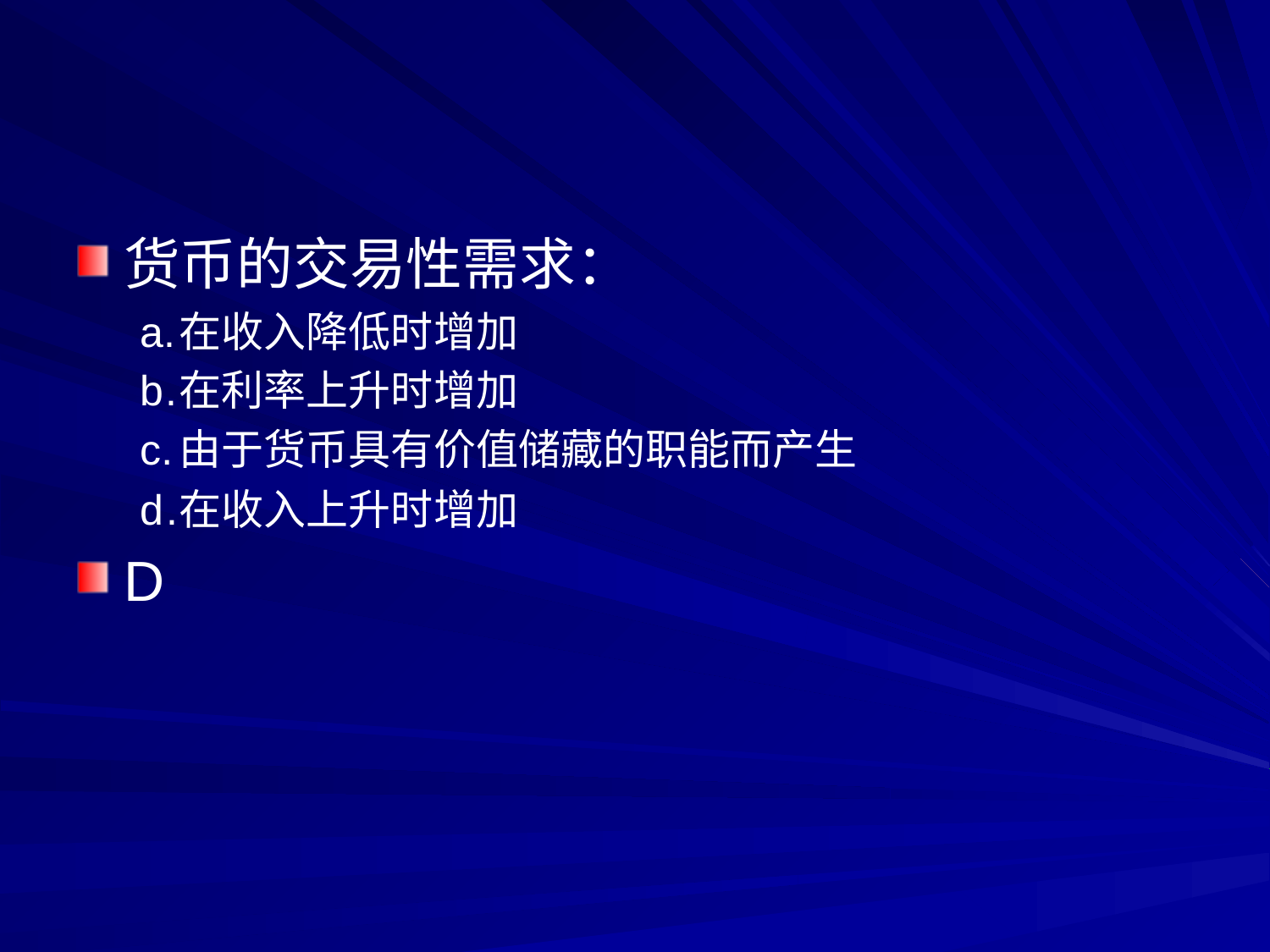

#
货币的交易性需求：
在收入降低时增加
在利率上升时增加
由于货币具有价值储藏的职能而产生
在收入上升时增加
D